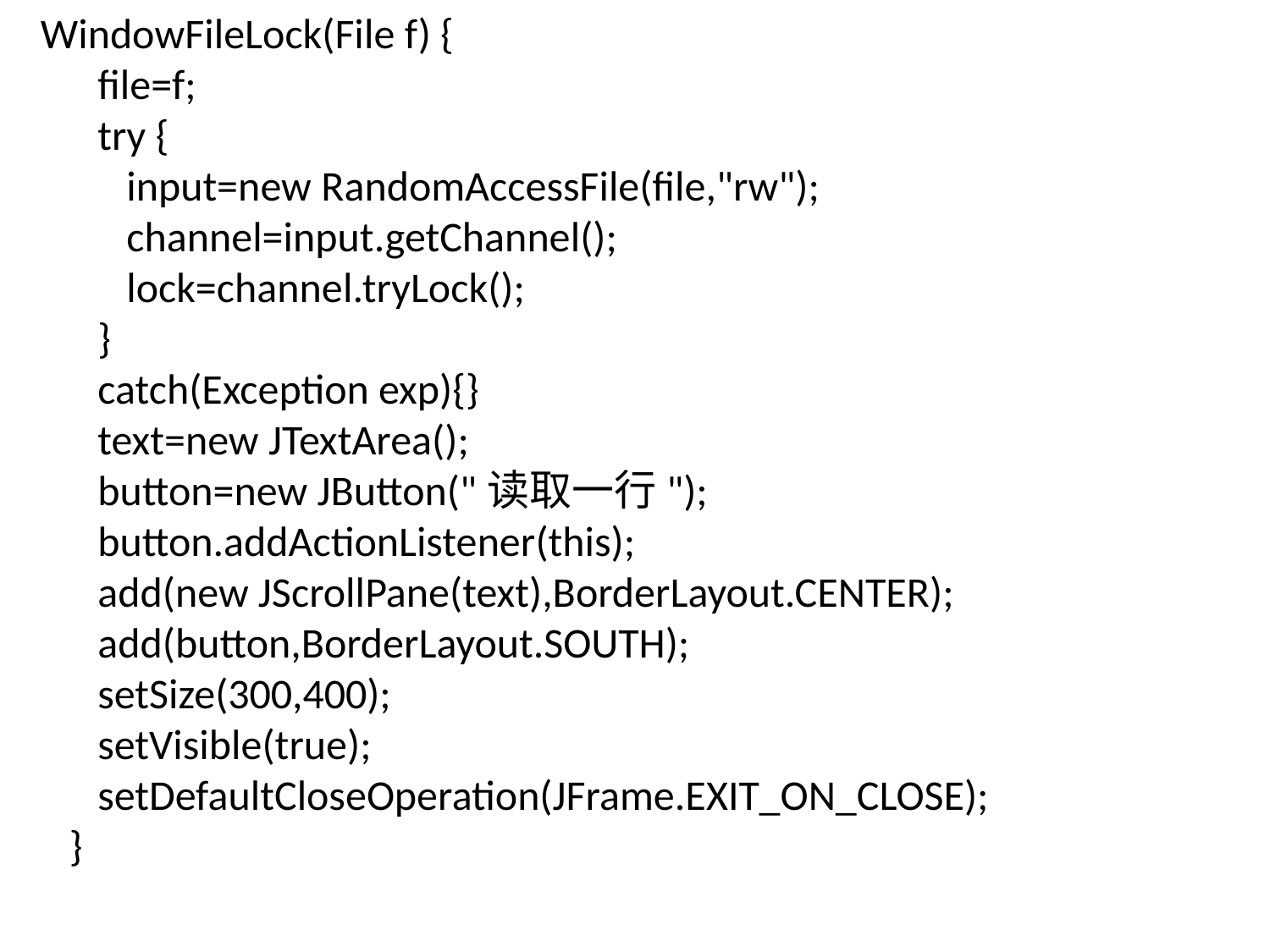

WindowFileLock(File f) {
      file=f;
      try {
         input=new RandomAccessFile(file,"rw");
         channel=input.getChannel();
         lock=channel.tryLock();
      }
      catch(Exception exp){}
      text=new JTextArea();
      button=new JButton("读取一行");
      button.addActionListener(this);
      add(new JScrollPane(text),BorderLayout.CENTER);
      add(button,BorderLayout.SOUTH);
      setSize(300,400);
      setVisible(true);
      setDefaultCloseOperation(JFrame.EXIT_ON_CLOSE);
   }